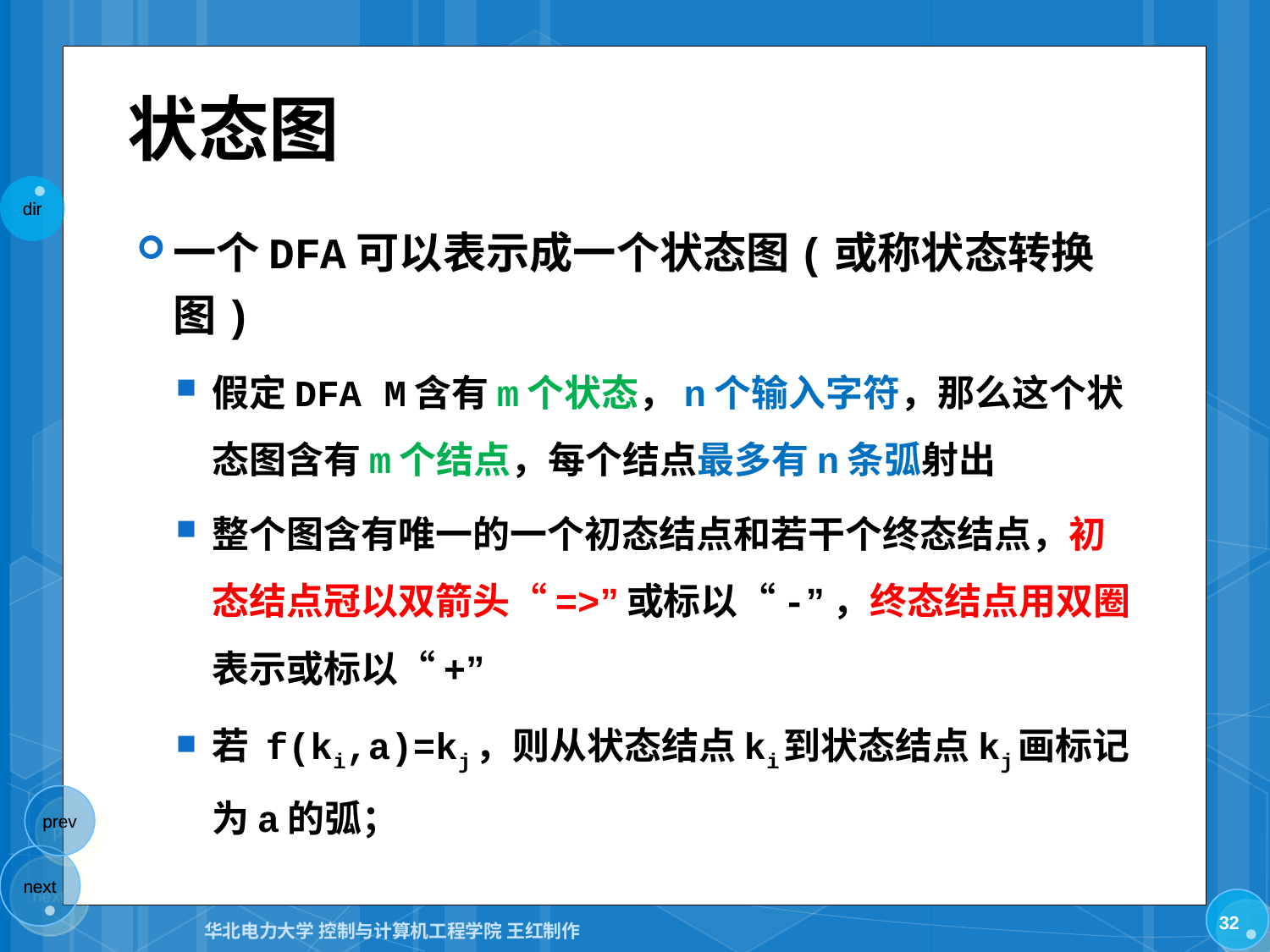

# 状态图
一个DFA可以表示成一个状态图(或称状态转换图)
假定DFA M含有m个状态，n个输入字符，那么这个状态图含有m个结点，每个结点最多有n条弧射出
整个图含有唯一的一个初态结点和若干个终态结点，初态结点冠以双箭头“=>”或标以“-”，终态结点用双圈表示或标以“+”
若 f(ki,a)=kj，则从状态结点ki到状态结点kj画标记为a的弧；
32
华北电力大学 控制与计算机工程学院 王红制作